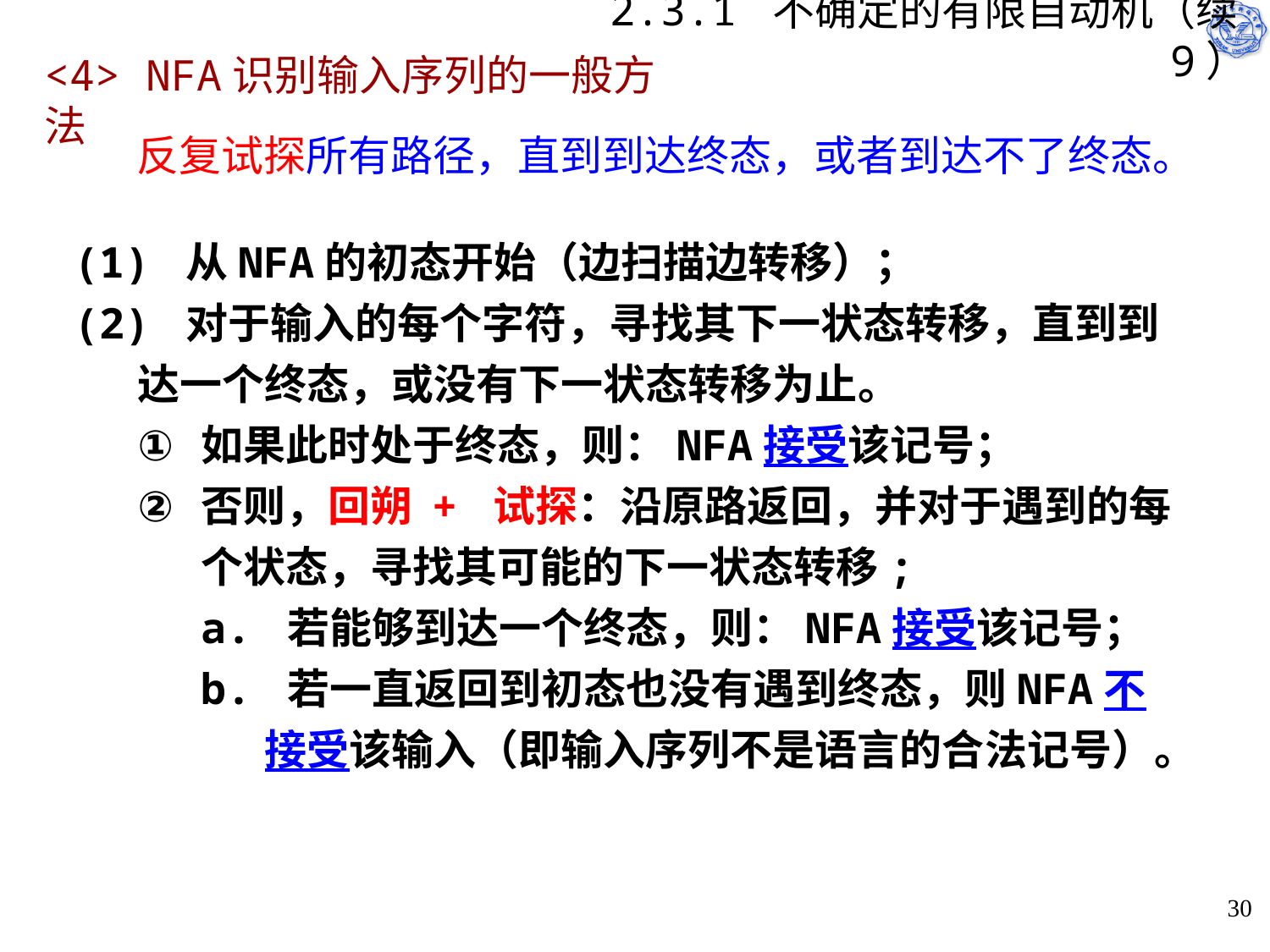

# 2.3.1 不确定的有限自动机（续9）
<4> NFA识别输入序列的一般方法
 反复试探所有路径，直到到达终态，或者到达不了终态。
(1) 从NFA的初态开始（边扫描边转移）；
(2) 对于输入的每个字符，寻找其下一状态转移，直到到达一个终态，或没有下一状态转移为止。
如果此时处于终态，则：NFA接受该记号；
否则，回朔 + 试探：沿原路返回，并对于遇到的每个状态，寻找其可能的下一状态转移;
a. 若能够到达一个终态，则：NFA接受该记号；
b. 若一直返回到初态也没有遇到终态，则NFA不接受该输入（即输入序列不是语言的合法记号）。
30